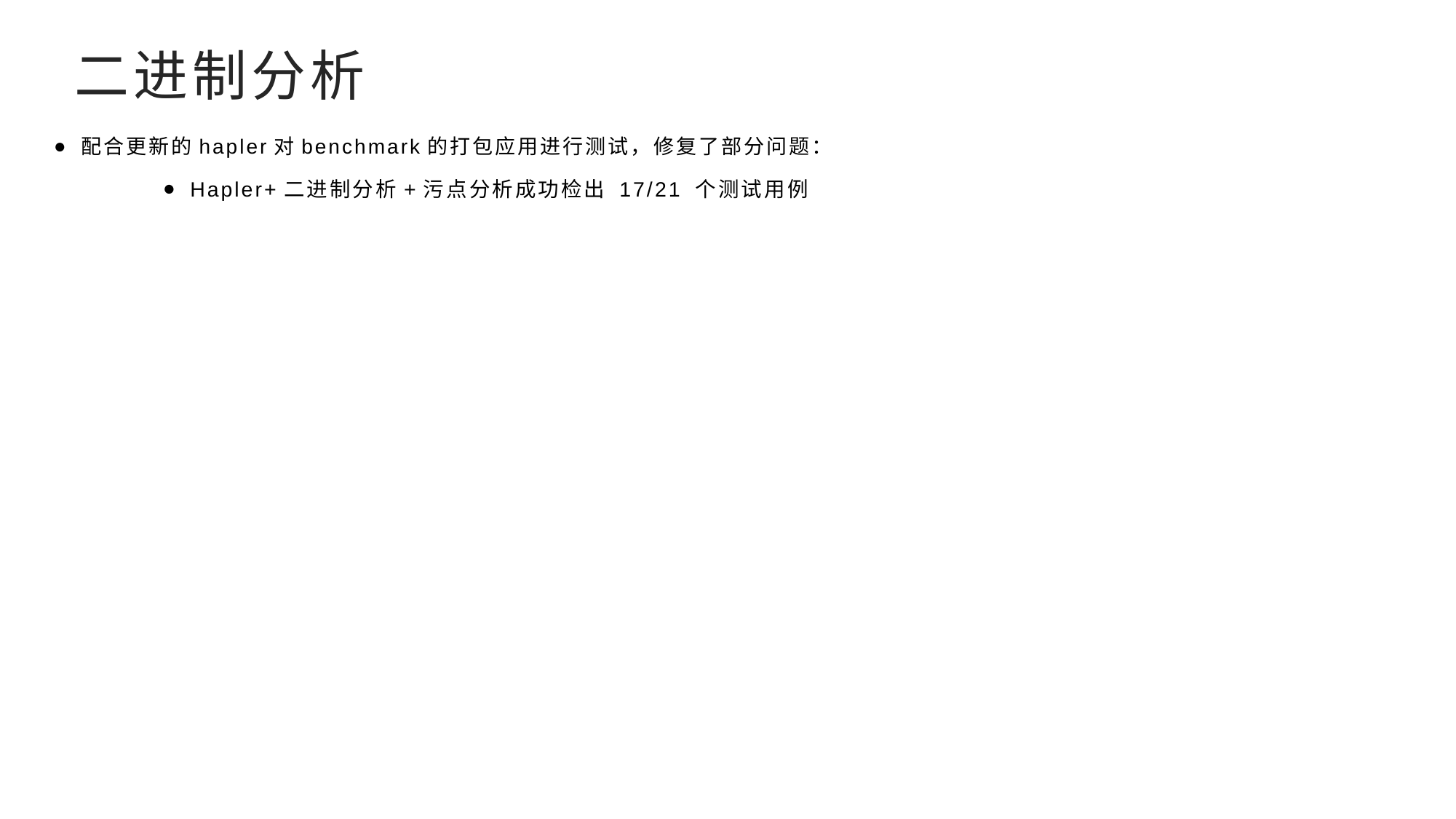

# 二进制分析

配合更新的hapler对benchmark的打包应用进行测试，修复了部分问题：
Hapler+二进制分析+污点分析成功检出 17/21 个测试用例